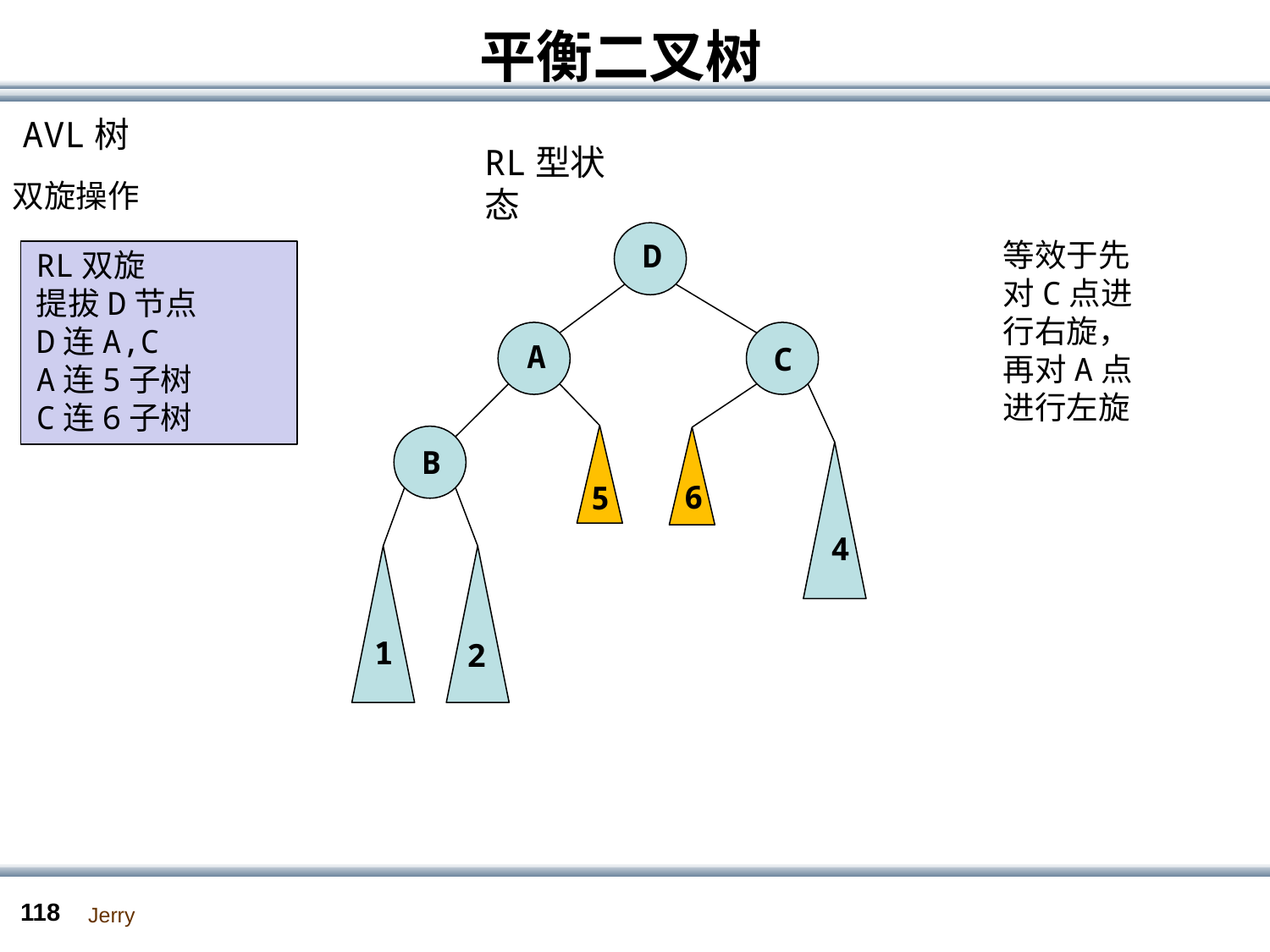

# 平衡二叉树
AVL树
RL型状态
双旋操作

等效于先对C点进行右旋，再对A点进行左旋
D
RL双旋
提拔D节点
D连A,C
A连5子树
C连6子树

A
C

B

6
5
4

1
2